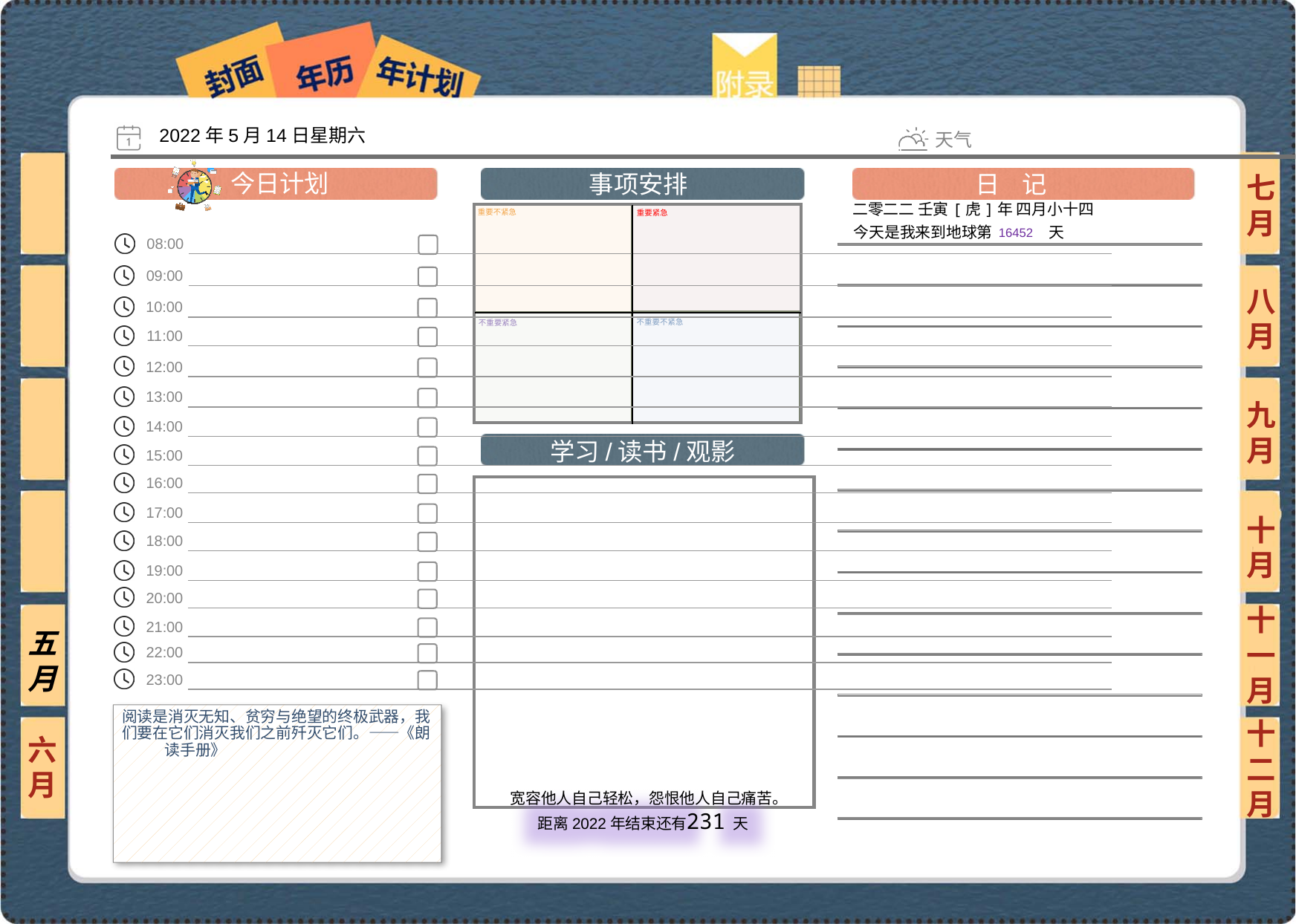

2022年5月14日星期六
七月
二零二二 壬寅[虎]年 四月小十四
16452
八月
九月
十月
十一月
五月
阅读是消灭无知、贫穷与绝望的终极武器，我们要在它们消灭我们之前歼灭它们。——《朗读手册》

六月
十二月
231
 宽容他人自己轻松，怨恨他人自己痛苦。